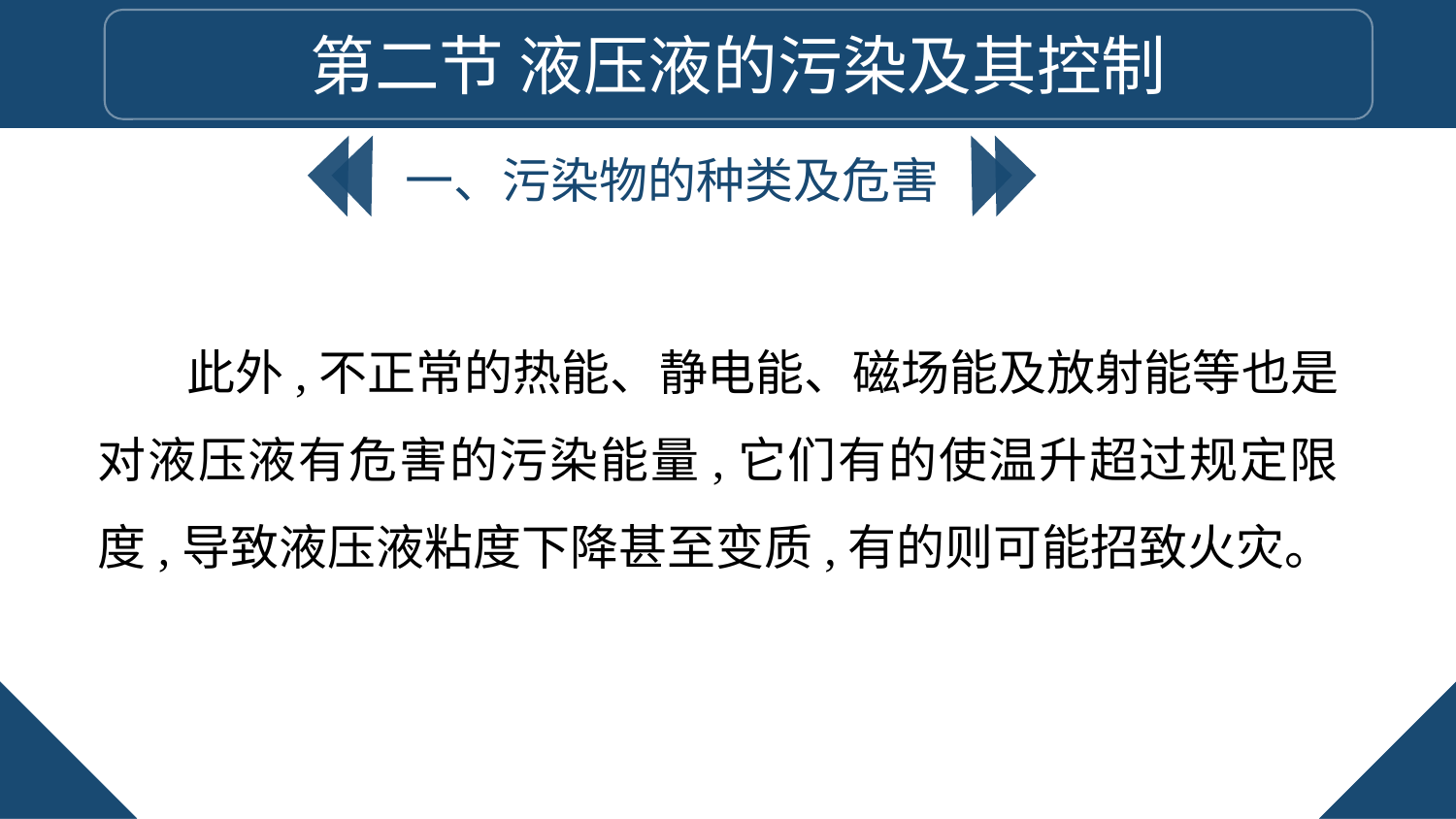

第二节 液压液的污染及其控制
一、污染物的种类及危害

       此外,不正常的热能、静电能、磁场能及放射能等也是对液压液有危害的污染能量,它们有的使温升超过规定限度,导致液压液粘度下降甚至变质,有的则可能招致火灾。